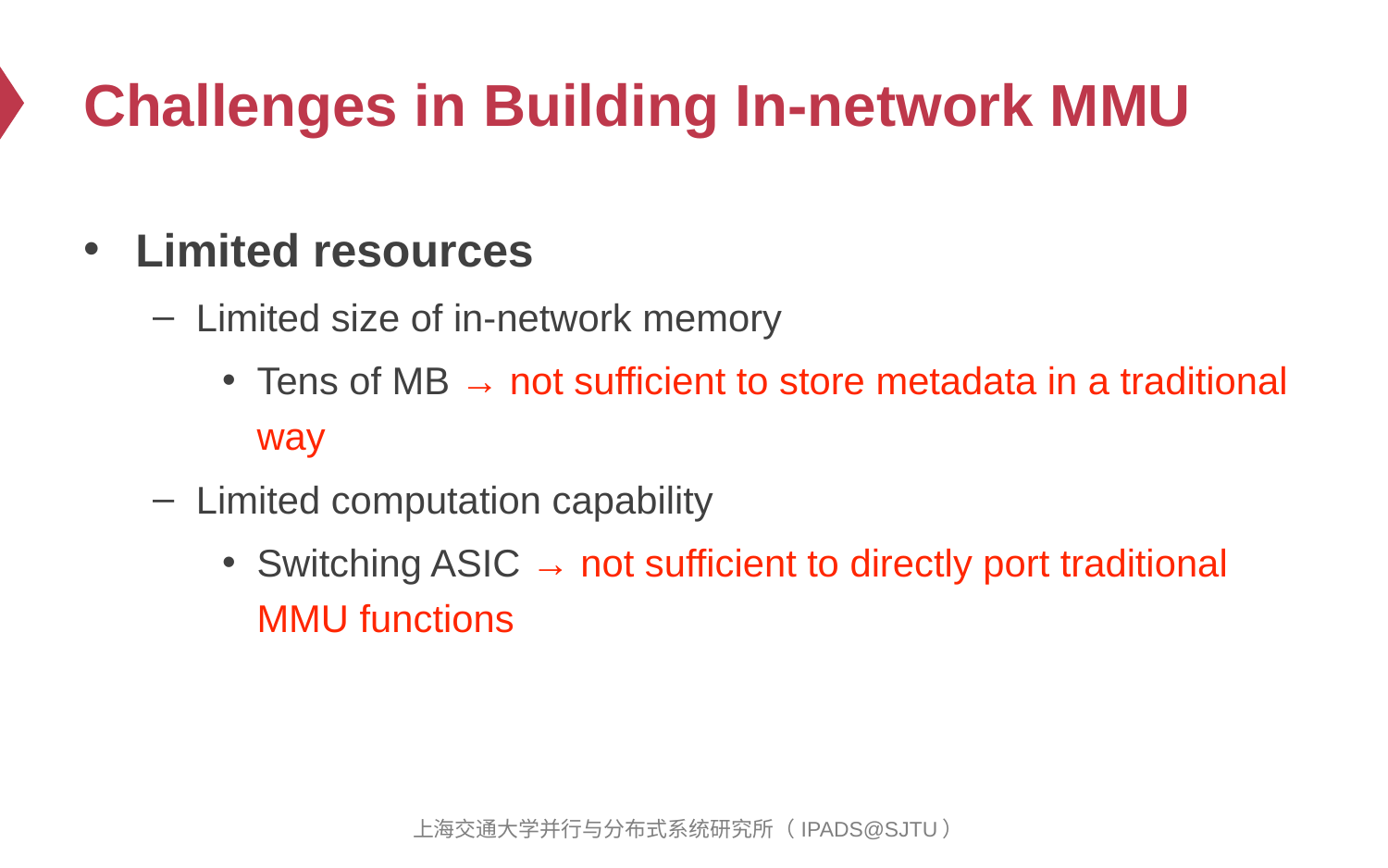

# Challenges in Building In-network MMU
Limited resources
Limited size of in-network memory
Tens of MB → not sufficient to store metadata in a traditional way
Limited computation capability
Switching ASIC → not sufficient to directly port traditional MMU functions

14
上海交通大学并行与分布式系统研究所（IPADS@SJTU）